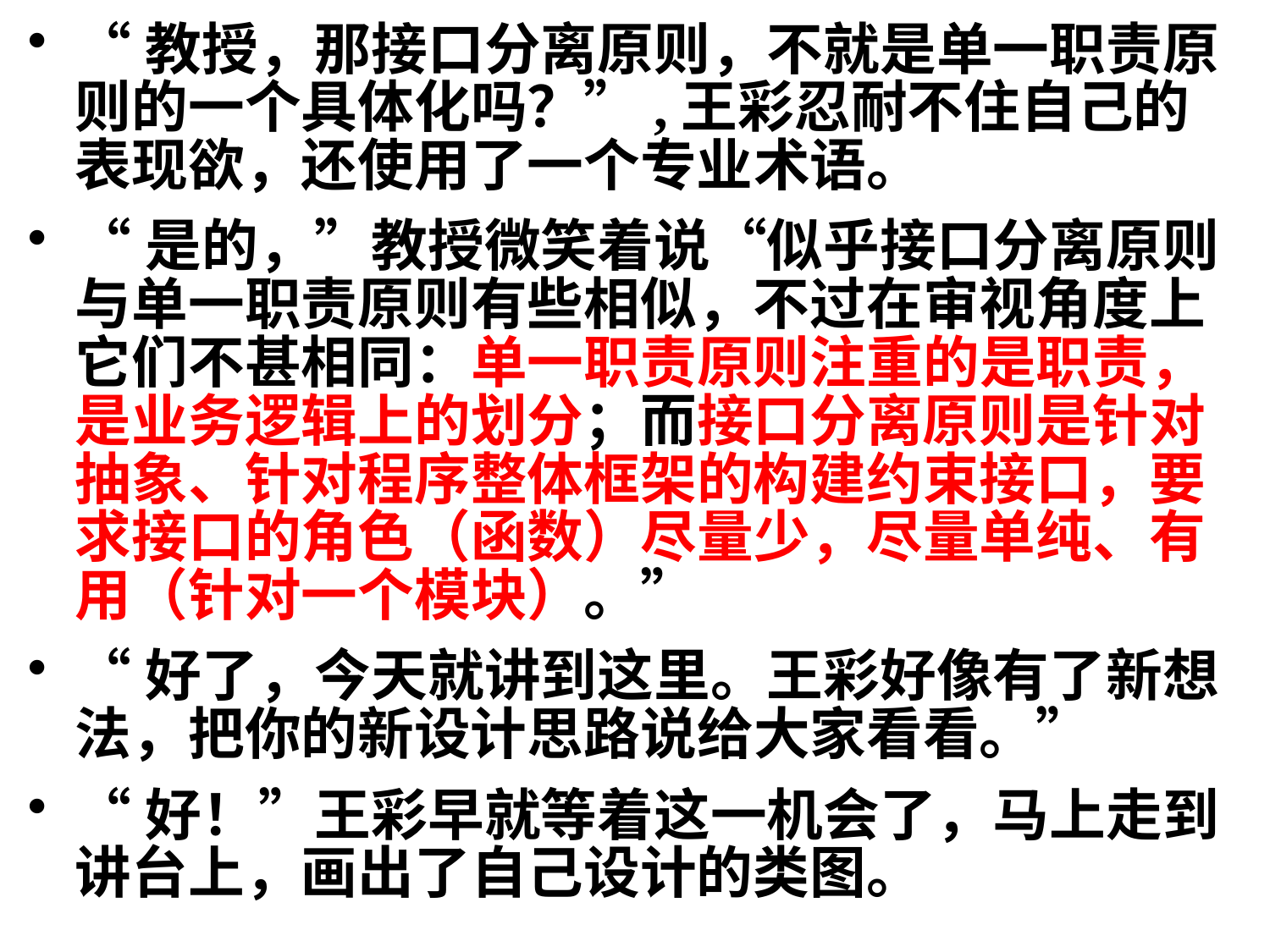

“教授，那接口分离原则，不就是单一职责原则的一个具体化吗？”,王彩忍耐不住自己的表现欲，还使用了一个专业术语。
“是的，”教授微笑着说“似乎接口分离原则与单一职责原则有些相似，不过在审视角度上它们不甚相同：单一职责原则注重的是职责，是业务逻辑上的划分；而接口分离原则是针对抽象、针对程序整体框架的构建约束接口，要求接口的角色（函数）尽量少，尽量单纯、有用（针对一个模块）。”
“好了，今天就讲到这里。王彩好像有了新想法，把你的新设计思路说给大家看看。”
“好！”王彩早就等着这一机会了，马上走到讲台上，画出了自己设计的类图。